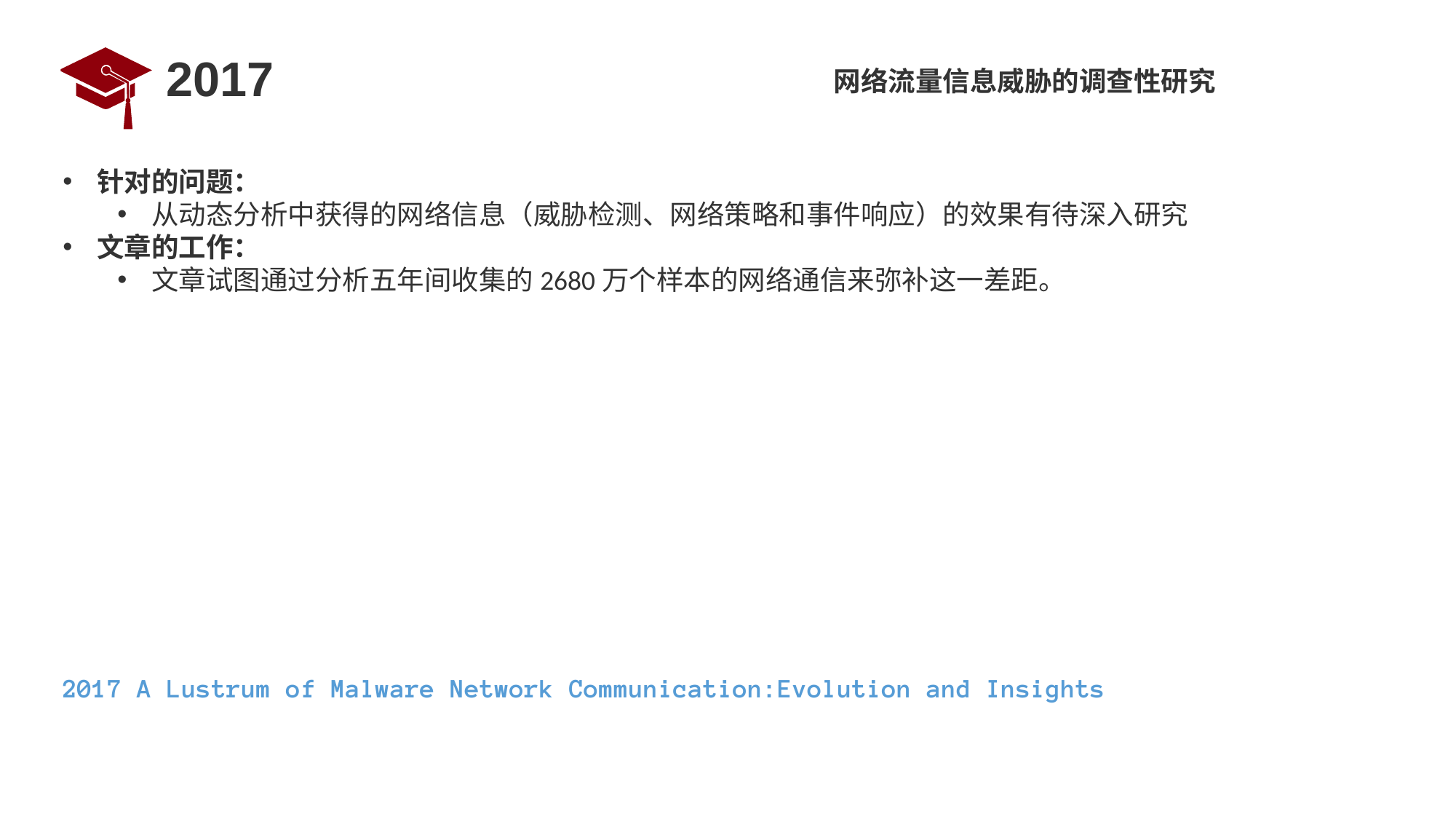

# 2017
网络流量信息威胁的调查性研究
针对的问题：
从动态分析中获得的网络信息（威胁检测、网络策略和事件响应）的效果有待深入研究
文章的工作：
文章试图通过分析五年间收集的2680万个样本的网络通信来弥补这一差距。
2017 A Lustrum of Malware Network Communication:Evolution and Insights